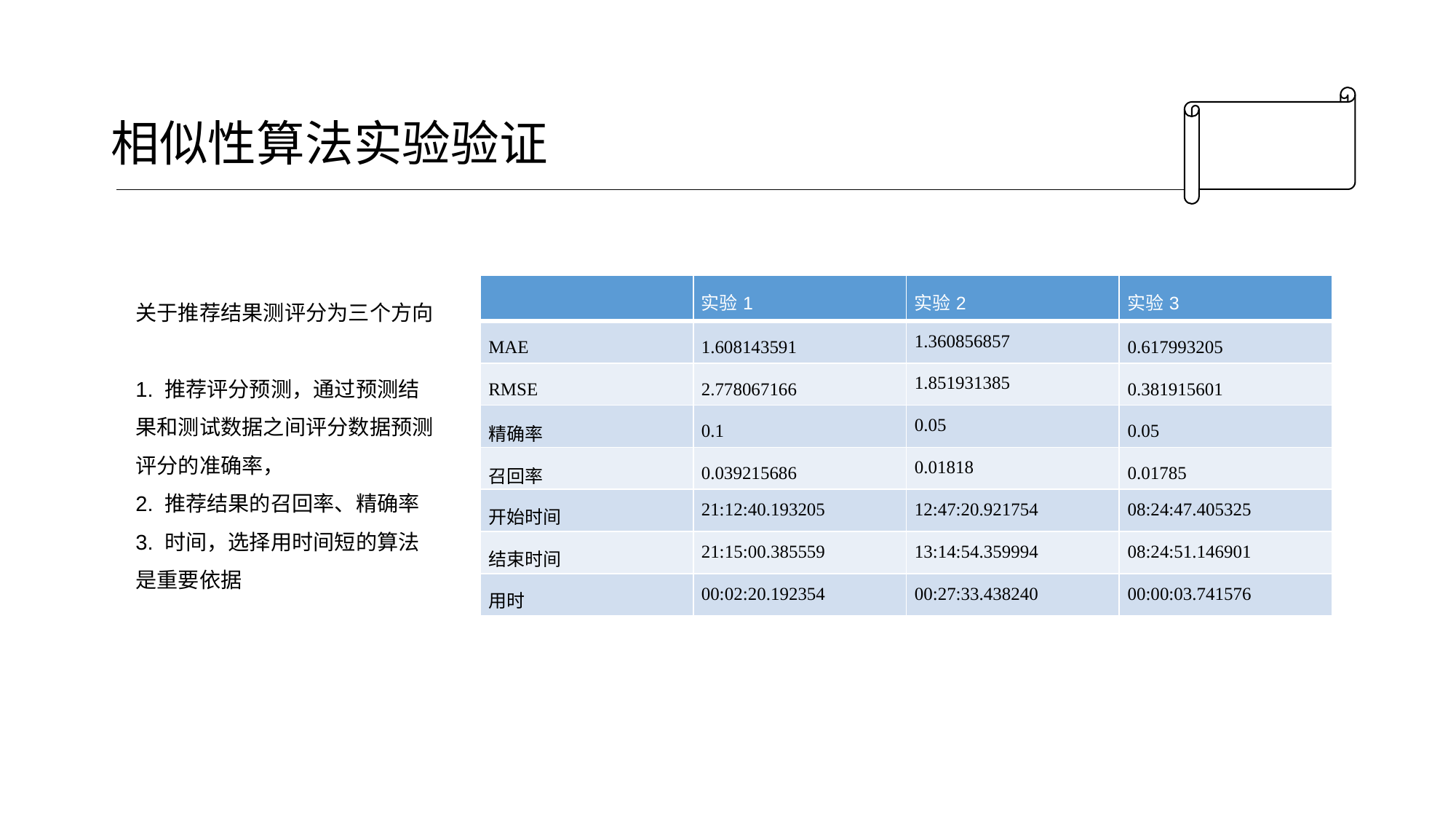

# 相似性算法实验验证

|  | 实验1 | 实验2 | 实验3 |
| --- | --- | --- | --- |
| MAE | 1.608143591 | 1.360856857 | 0.617993205 |
| RMSE | 2.778067166 | 1.851931385 | 0.381915601 |
| 精确率 | 0.1 | 0.05 | 0.05 |
| 召回率 | 0.039215686 | 0.01818 | 0.01785 |
| 开始时间 | 21:12:40.193205 | 12:47:20.921754 | 08:24:47.405325 |
| 结束时间 | 21:15:00.385559 | 13:14:54.359994 | 08:24:51.146901 |
| 用时 | 00:02:20.192354 | 00:27:33.438240 | 00:00:03.741576 |
关于推荐结果测评分为三个方向

1. 推荐评分预测，通过预测结果和测试数据之间评分数据预测评分的准确率，
2. 推荐结果的召回率、精确率
3. 时间，选择用时间短的算法是重要依据